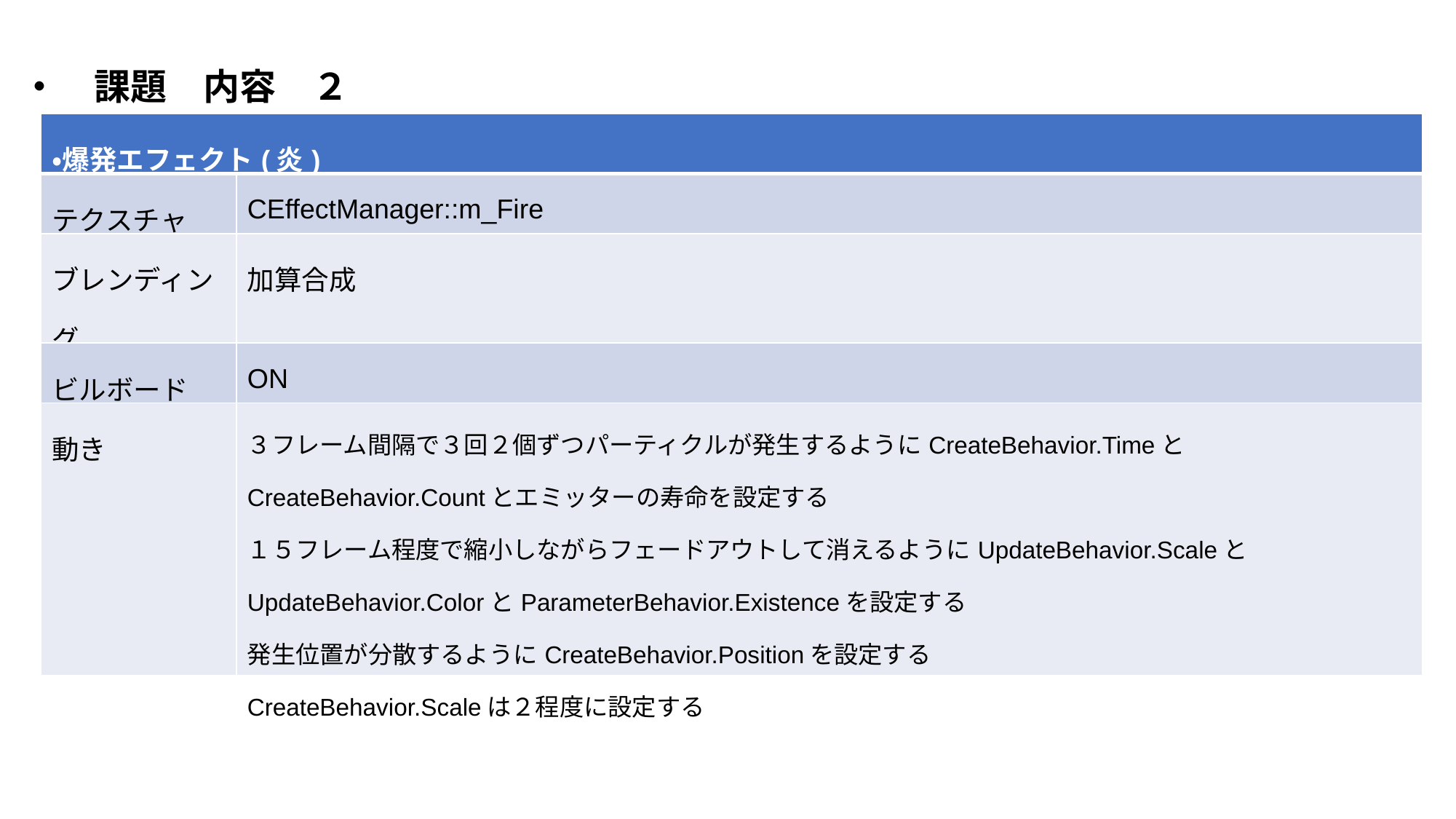

・　課題　内容　２
| ・爆発エフェクト(炎) |  |
| --- | --- |
| テクスチャ | CEffectManager::m\_Fire |
| ブレンディング | 加算合成 |
| ビルボード | ON |
| 動き | ３フレーム間隔で３回２個ずつパーティクルが発生するようにCreateBehavior.TimeとCreateBehavior.Countとエミッターの寿命を設定する １５フレーム程度で縮小しながらフェードアウトして消えるようにUpdateBehavior.ScaleとUpdateBehavior.ColorとParameterBehavior.Existenceを設定する 発生位置が分散するようにCreateBehavior.Positionを設定する CreateBehavior.Scaleは２程度に設定する |